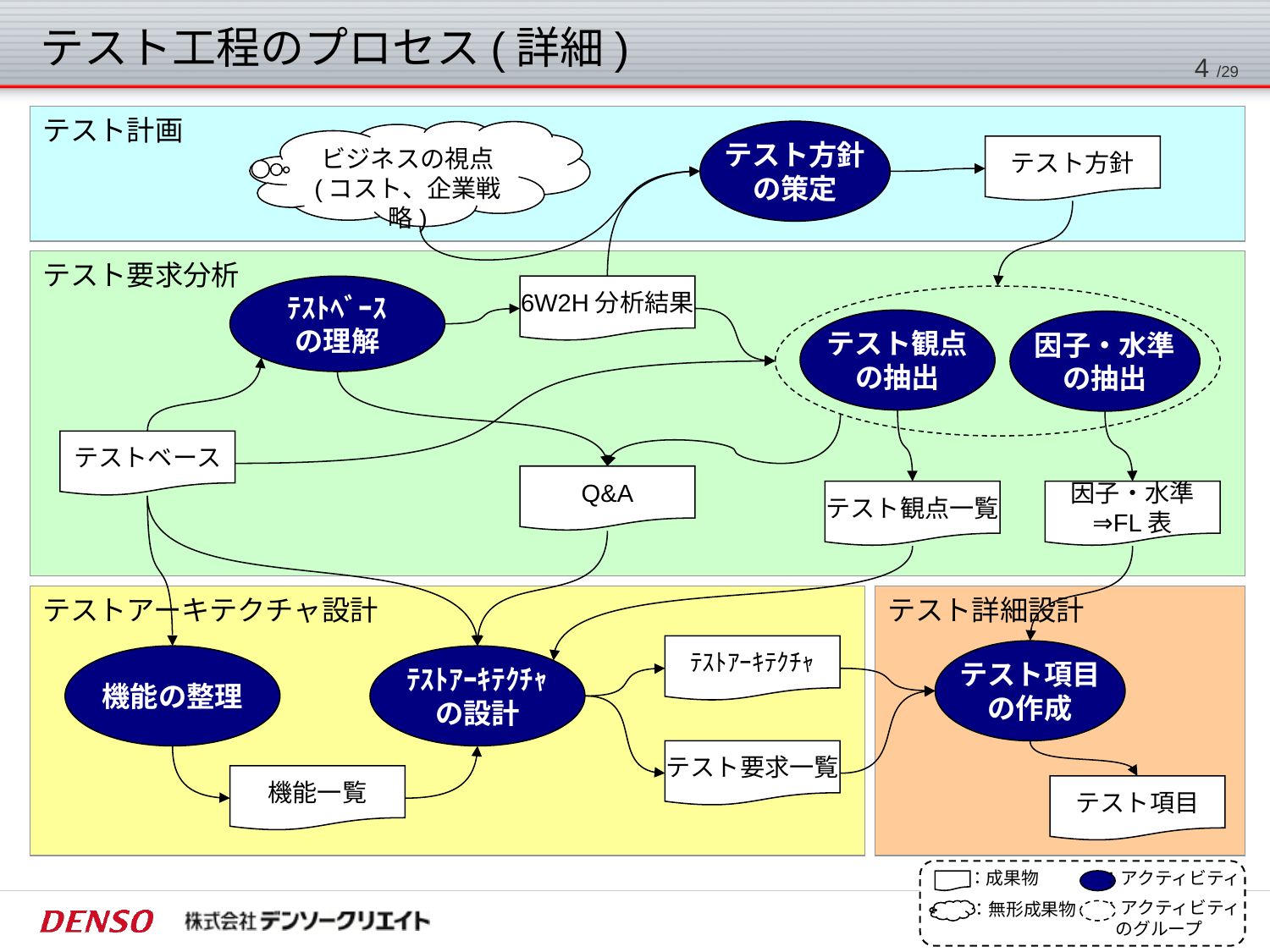

# テスト工程のプロセス(詳細)
4 /29
テスト計画
ビジネスの視点
(コスト、企業戦略)
テスト方針
の策定
テスト方針
テスト要求分析
ﾃｽﾄﾍﾞｰｽ
の理解
6W2H分析結果

テスト観点
の抽出
因子・水準
の抽出
テストベース
Q&A
テスト観点一覧
因子・水準
⇒FL表
テストアーキテクチャ設計
テスト詳細設計
ﾃｽﾄｱｰｷﾃｸﾁｬ
テスト項目
の作成
機能の整理
ﾃｽﾄｱｰｷﾃｸﾁｬ
の設計
テスト要求一覧
機能一覧
テスト項目
：アクティビティ

：成果物

：アクティビティ
  のグループ
：無形成果物